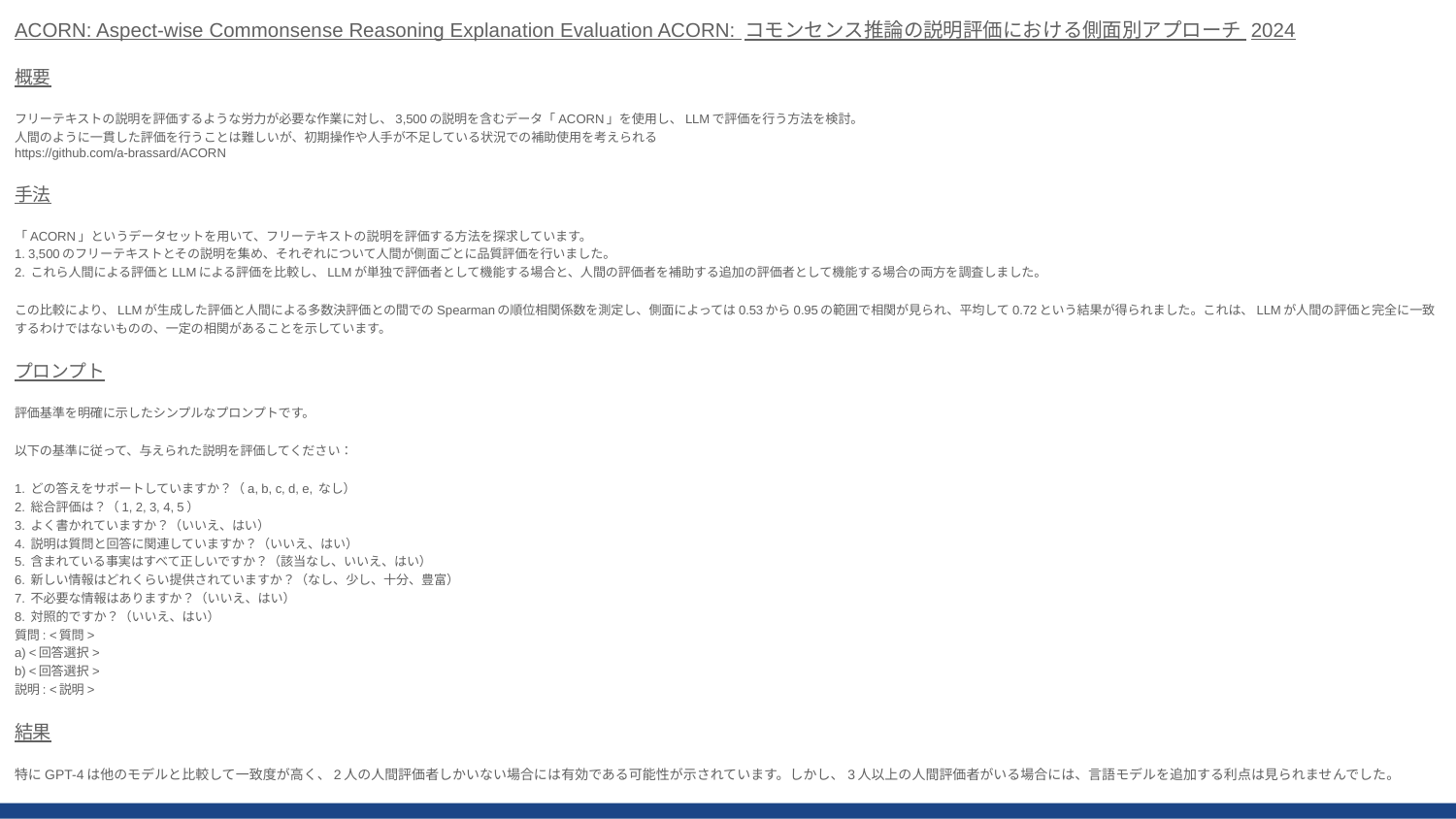

ACORN: Aspect-wise Commonsense Reasoning Explanation Evaluation ACORN: コモンセンス推論の説明評価における側面別アプローチ 2024
概要
フリーテキストの説明を評価するような労力が必要な作業に対し、3,500の説明を含むデータ「ACORN」を使用し、LLMで評価を行う方法を検討。
人間のように一貫した評価を行うことは難しいが、初期操作や人手が不足している状況での補助使用を考えられる
https://github.com/a-brassard/ACORN
手法
「ACORN」というデータセットを用いて、フリーテキストの説明を評価する方法を探求しています。
1. 3,500のフリーテキストとその説明を集め、それぞれについて人間が側面ごとに品質評価を行いました。
2. これら人間による評価とLLMによる評価を比較し、LLMが単独で評価者として機能する場合と、人間の評価者を補助する追加の評価者として機能する場合の両方を調査しました。
この比較により、LLMが生成した評価と人間による多数決評価との間でのSpearmanの順位相関係数を測定し、側面によっては0.53から0.95の範囲で相関が見られ、平均して0.72という結果が得られました。これは、LLMが人間の評価と完全に一致するわけではないものの、一定の相関があることを示しています。
プロンプト
評価基準を明確に示したシンプルなプロンプトです。
以下の基準に従って、与えられた説明を評価してください：
1. どの答えをサポートしていますか？（a, b, c, d, e, なし）
2. 総合評価は？（1, 2, 3, 4, 5）
3. よく書かれていますか？（いいえ、はい）
4. 説明は質問と回答に関連していますか？（いいえ、はい）
5. 含まれている事実はすべて正しいですか？（該当なし、いいえ、はい）
6. 新しい情報はどれくらい提供されていますか？（なし、少し、十分、豊富）
7. 不必要な情報はありますか？（いいえ、はい）
8. 対照的ですか？（いいえ、はい）
質問: <質問>
a) <回答選択>
b) <回答選択>
説明: <説明>
結果
特にGPT-4は他のモデルと比較して一致度が高く、2人の人間評価者しかいない場合には有効である可能性が示されています。しかし、3人以上の人間評価者がいる場合には、言語モデルを追加する利点は見られませんでした。